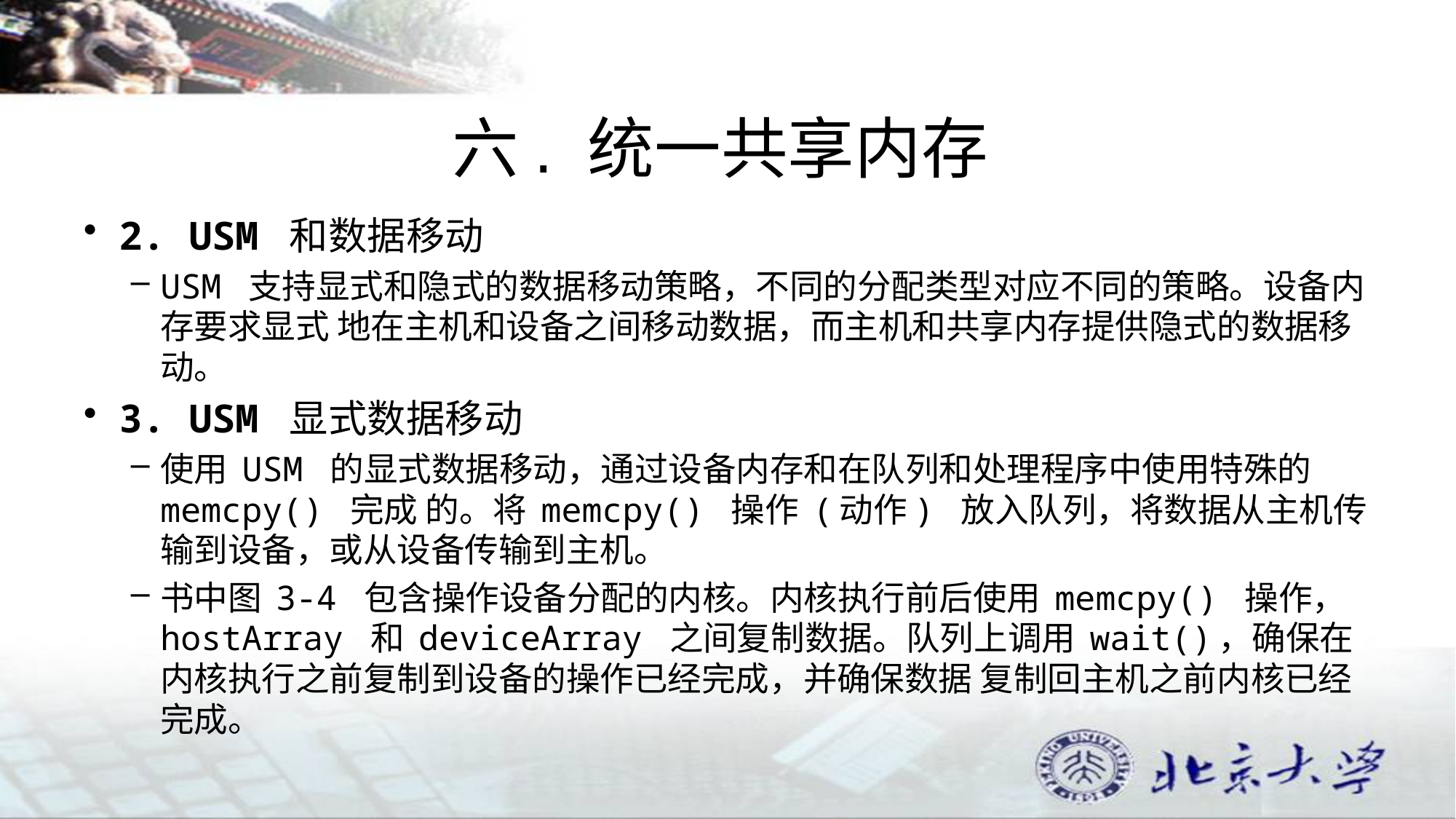

# 六. 统一共享内存
2. USM 和数据移动
USM 支持显式和隐式的数据移动策略，不同的分配类型对应不同的策略。设备内存要求显式 地在主机和设备之间移动数据，而主机和共享内存提供隐式的数据移动。
3. USM 显式数据移动
使用 USM 的显式数据移动，通过设备内存和在队列和处理程序中使用特殊的 memcpy() 完成 的。将 memcpy() 操作 (动作) 放入队列，将数据从主机传输到设备，或从设备传输到主机。
书中图 3-4 包含操作设备分配的内核。内核执行前后使用 memcpy() 操作，hostArray 和 deviceArray 之间复制数据。队列上调用 wait()，确保在内核执行之前复制到设备的操作已经完成，并确保数据 复制回主机之前内核已经完成。